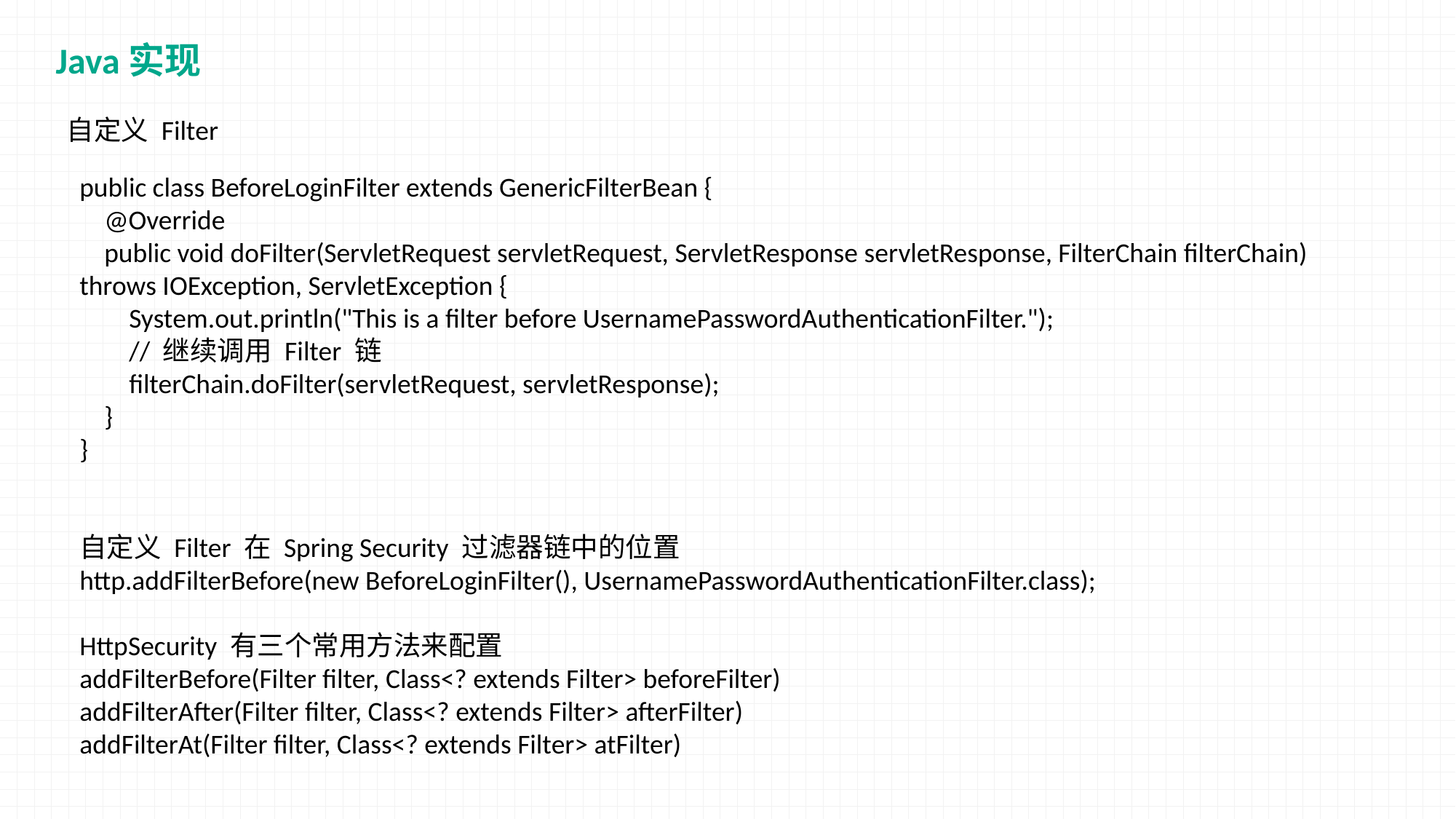

Java实现

自定义 Filter
public class BeforeLoginFilter extends GenericFilterBean {
    @Override
    public void doFilter(ServletRequest servletRequest, ServletResponse servletResponse, FilterChain filterChain) throws IOException, ServletException {
        System.out.println("This is a filter before UsernamePasswordAuthenticationFilter.");
        // 继续调用 Filter 链
        filterChain.doFilter(servletRequest, servletResponse);
    }
}

自定义 Filter 在 Spring Security 过滤器链中的位置
http.addFilterBefore(new BeforeLoginFilter(), UsernamePasswordAuthenticationFilter.class);

HttpSecurity 有三个常用方法来配置
addFilterBefore(Filter filter, Class<? extends Filter> beforeFilter)
addFilterAfter(Filter filter, Class<? extends Filter> afterFilter)
addFilterAt(Filter filter, Class<? extends Filter> atFilter)